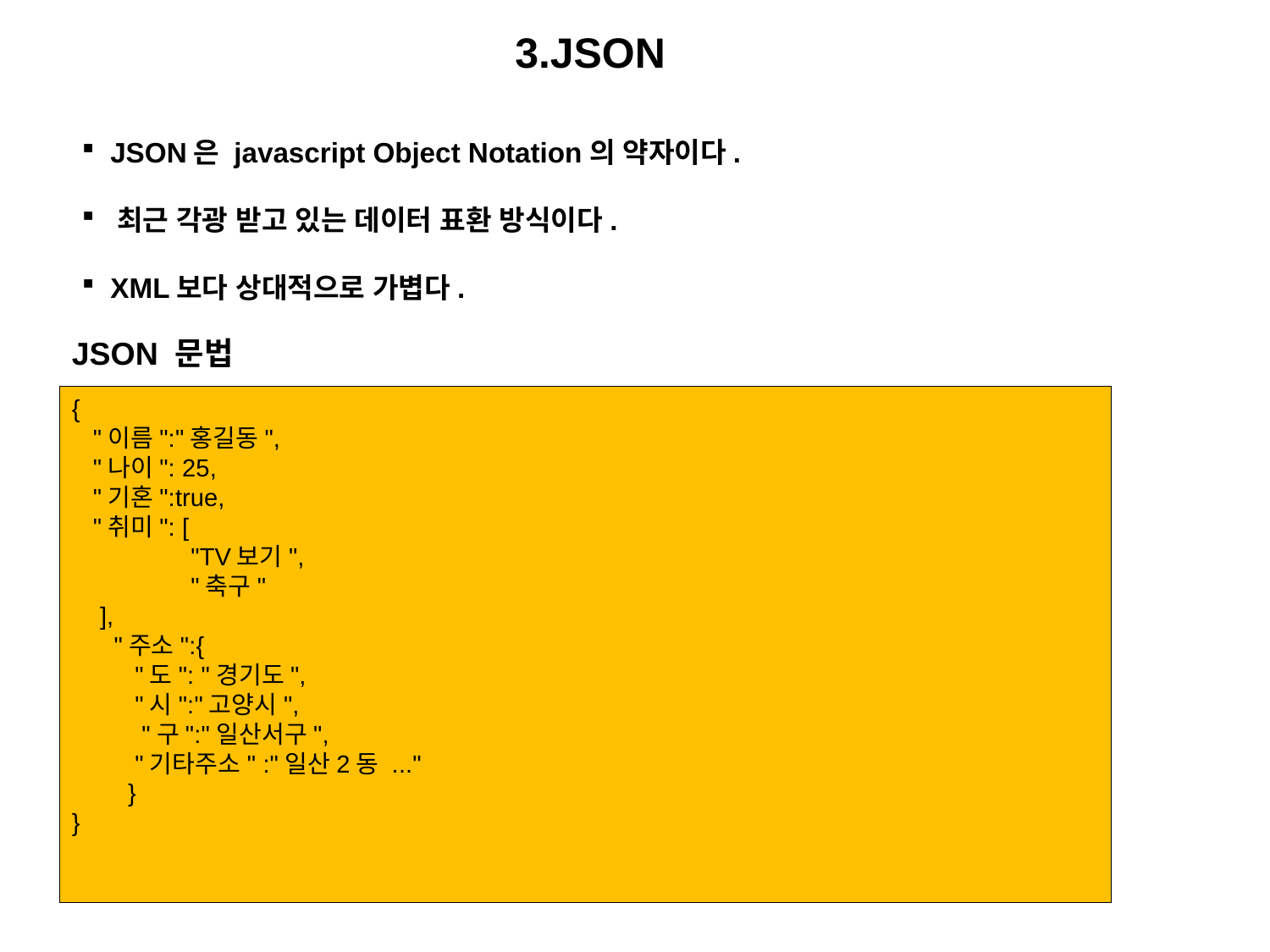

3.JSON
  JSON은 javascript Object Notation의 약자이다.

  최근 각광 받고 있는 데이터 표환 방식이다.

  XML보다 상대적으로 가볍다.

JSON 문법
{
   "이름":"홍길동",
   "나이": 25,
   "기혼":true,
   "취미": [
                 "TV보기",
                 "축구"
    ],
      "주소":{
         "도": "경기도",
         "시":"고양시",
          "구":"일산서구",
         "기타주소" :"일산2동 ..."
        }
}